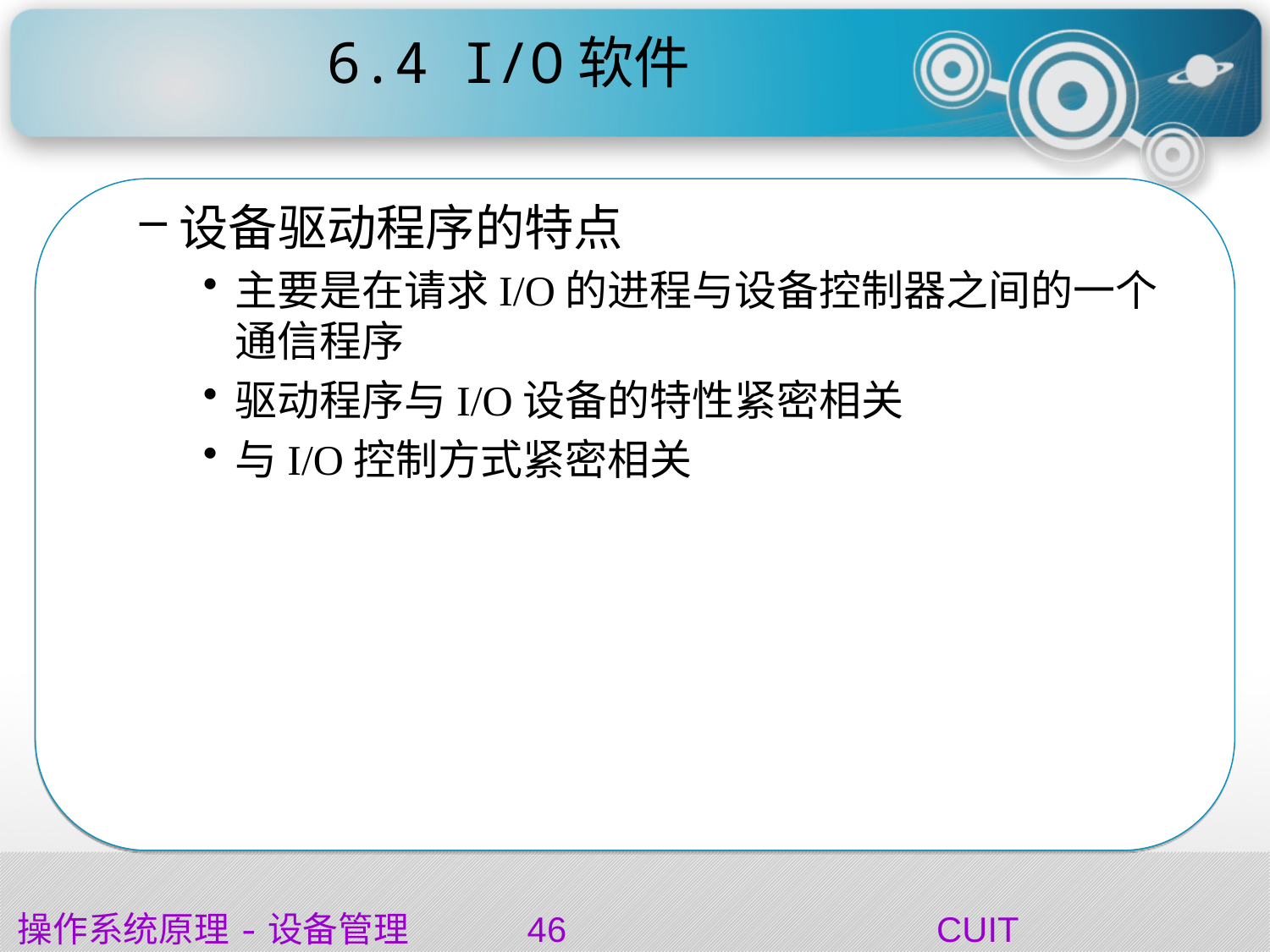

# 6.4 I/O软件
设备驱动程序的特点
主要是在请求I/O的进程与设备控制器之间的一个通信程序
驱动程序与I/O设备的特性紧密相关
与I/O控制方式紧密相关